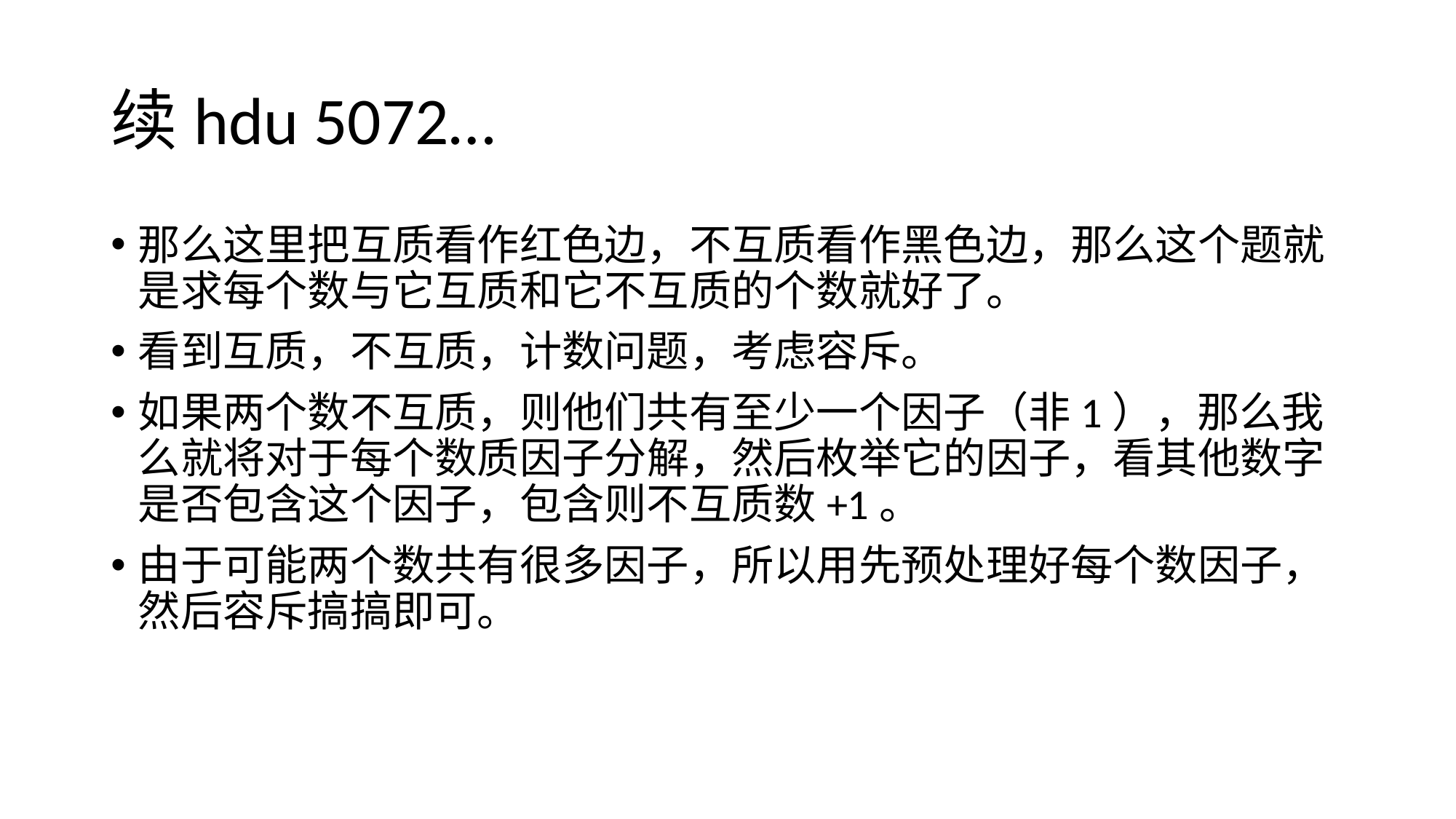

# 续hdu 5072…
那么这里把互质看作红色边，不互质看作黑色边，那么这个题就是求每个数与它互质和它不互质的个数就好了。
看到互质，不互质，计数问题，考虑容斥。
如果两个数不互质，则他们共有至少一个因子（非1），那么我么就将对于每个数质因子分解，然后枚举它的因子，看其他数字是否包含这个因子，包含则不互质数+1。
由于可能两个数共有很多因子，所以用先预处理好每个数因子，然后容斥搞搞即可。